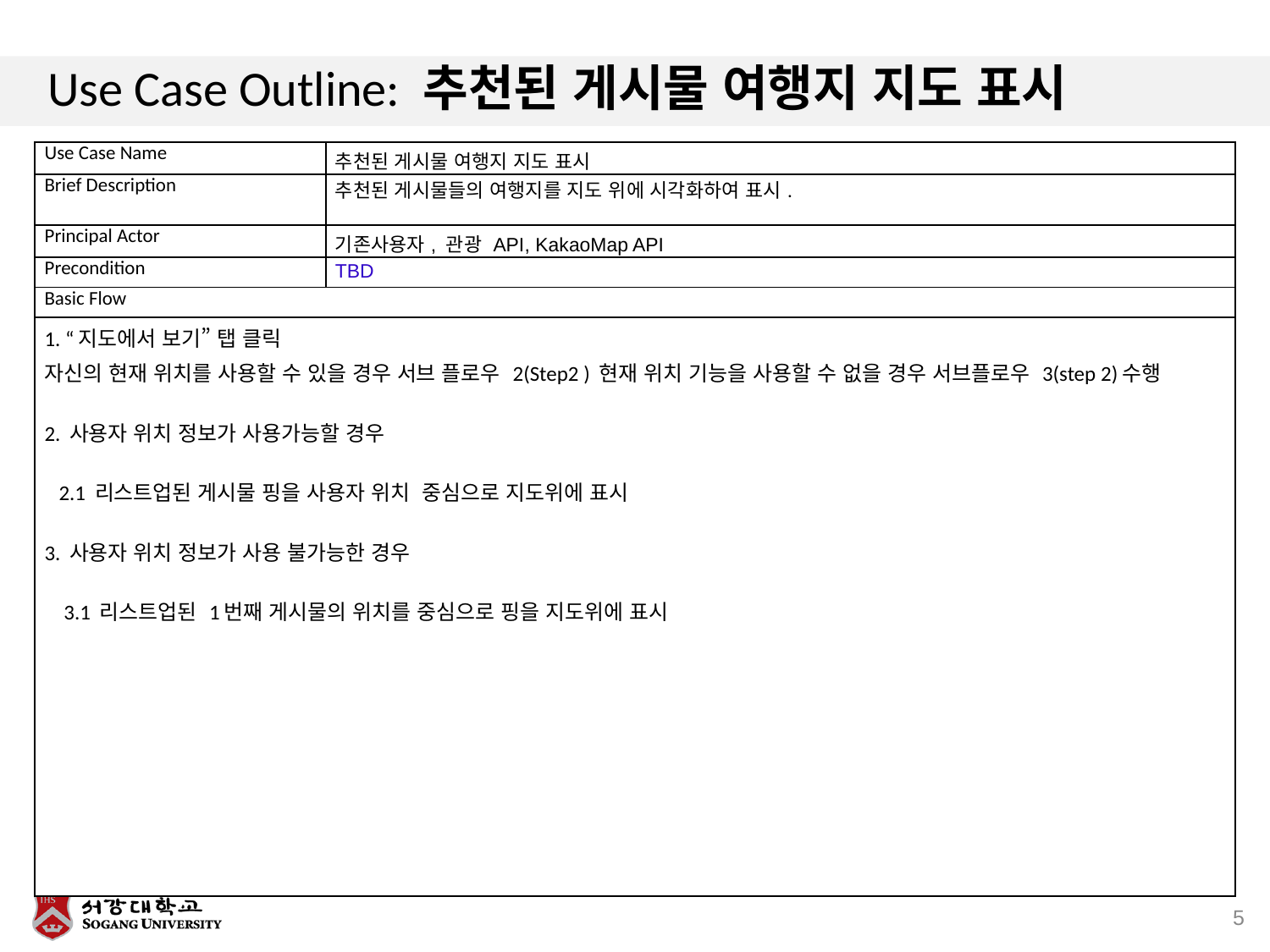

# Use Case Outline: 추천된 게시물 여행지 지도 표시
| Use Case Name | 추천된 게시물 여행지 지도 표시 |
| --- | --- |
| Brief Description | 추천된 게시물들의 여행지를 지도 위에 시각화하여 표시. |
| Principal Actor | 기존사용자, 관광 API, KakaoMap API |
| Precondition | TBD |
| Basic Flow |  |
| 1. “지도에서 보기” 탭 클릭 자신의 현재 위치를 사용할 수 있을 경우 서브 플로우 2(Step2 ) 현재 위치 기능을 사용할 수 없을 경우 서브플로우 3(step 2)수행 2. 사용자 위치 정보가 사용가능할 경우 2.1 리스트업된 게시물 핑을 사용자 위치 중심으로 지도위에 표시 3. 사용자 위치 정보가 사용 불가능한 경우 3.1 리스트업된 1번째 게시물의 위치를 중심으로 핑을 지도위에 표시 |  |
5